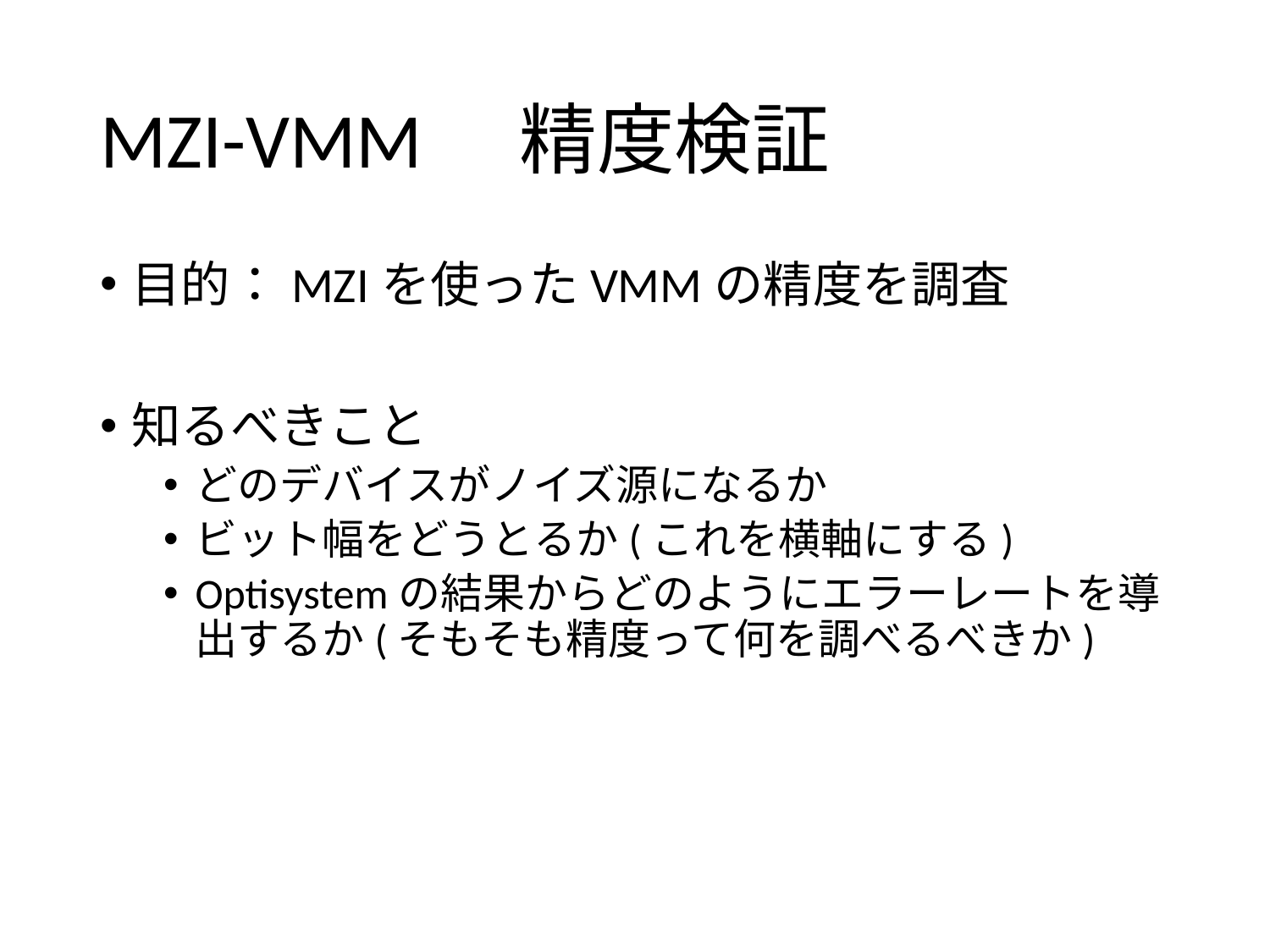

# MZI-VMM　精度検証
目的：MZIを使ったVMMの精度を調査

知るべきこと
どのデバイスがノイズ源になるか
ビット幅をどうとるか(これを横軸にする)
Optisystemの結果からどのようにエラーレートを導出するか(そもそも精度って何を調べるべきか)